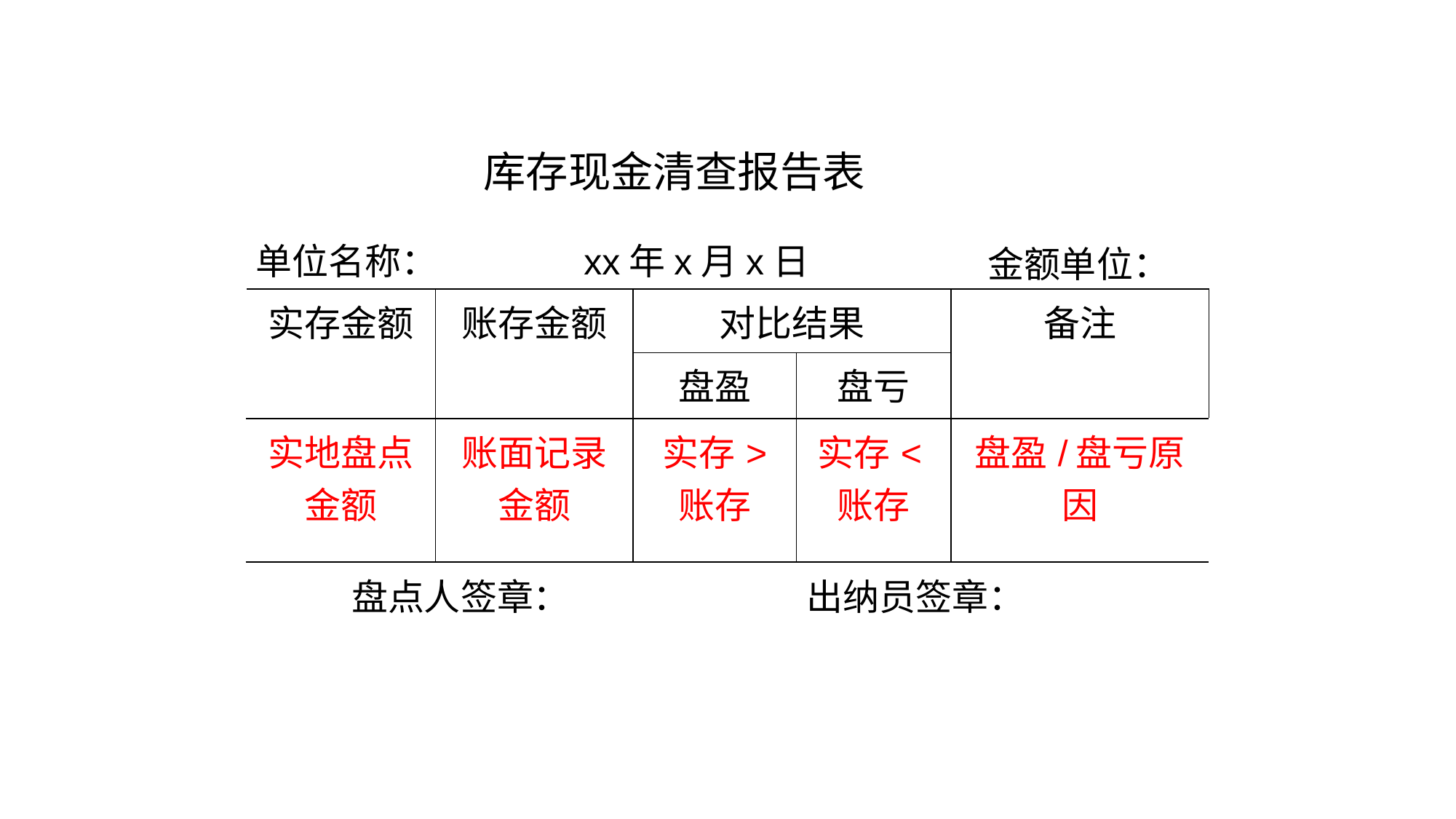

库存现金清查报告表
单位名称：
xx年x月x日
金额单位：
| 实存金额 | 账存金额 | 对比结果 |  | 备注 |
| --- | --- | --- | --- | --- |
|  |  | 盘盈 | 盘亏 |  |
| 实地盘点金额 | 账面记录金额 | 实存> 账存 | 实存<账存 | 盘盈/盘亏原因 |
盘点人签章：
出纳员签章：